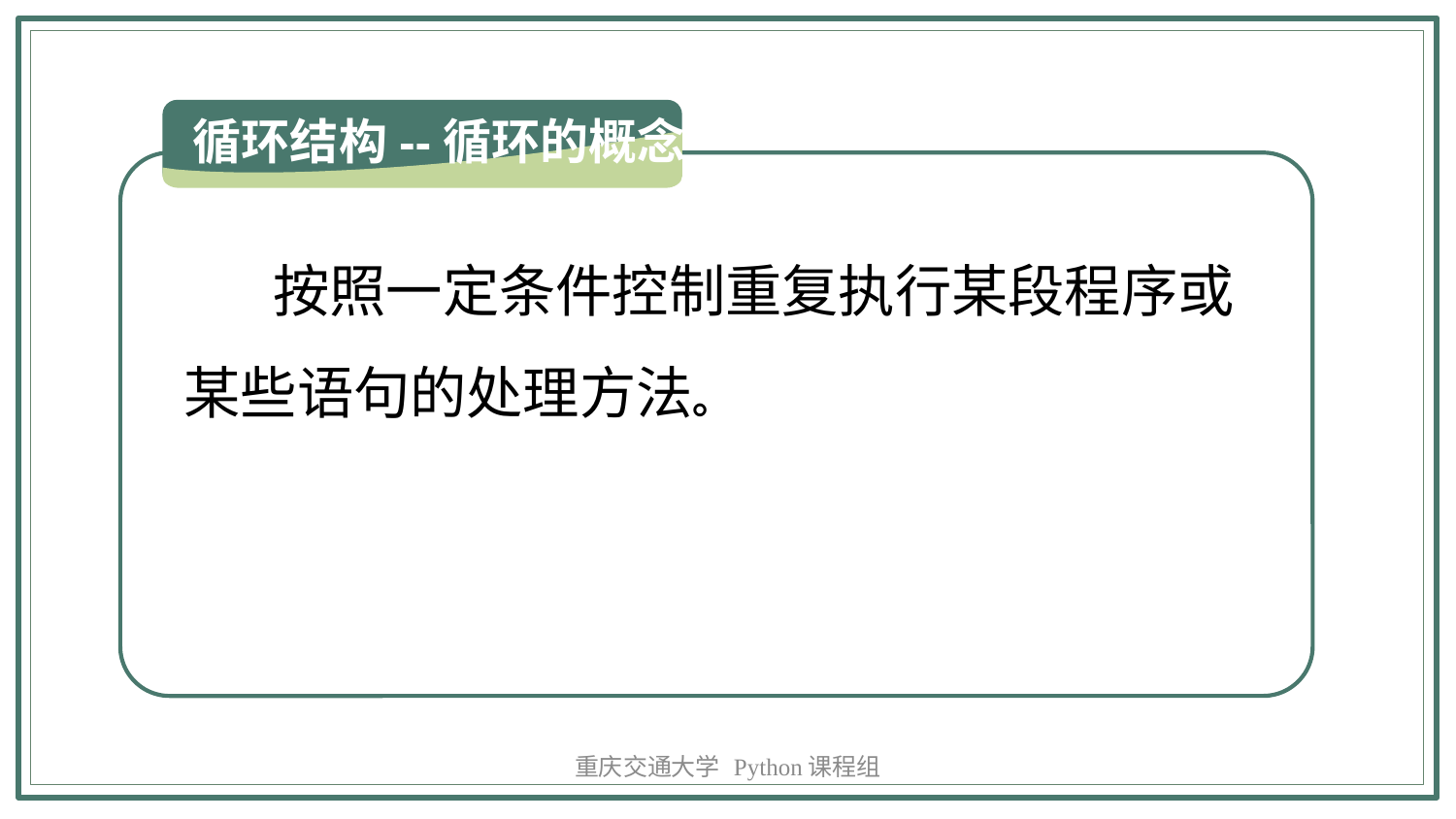

循环结构--循环的概念

      按照一定条件控制重复执行某段程序或某些语句的处理方法。
重庆交通大学 Python课程组